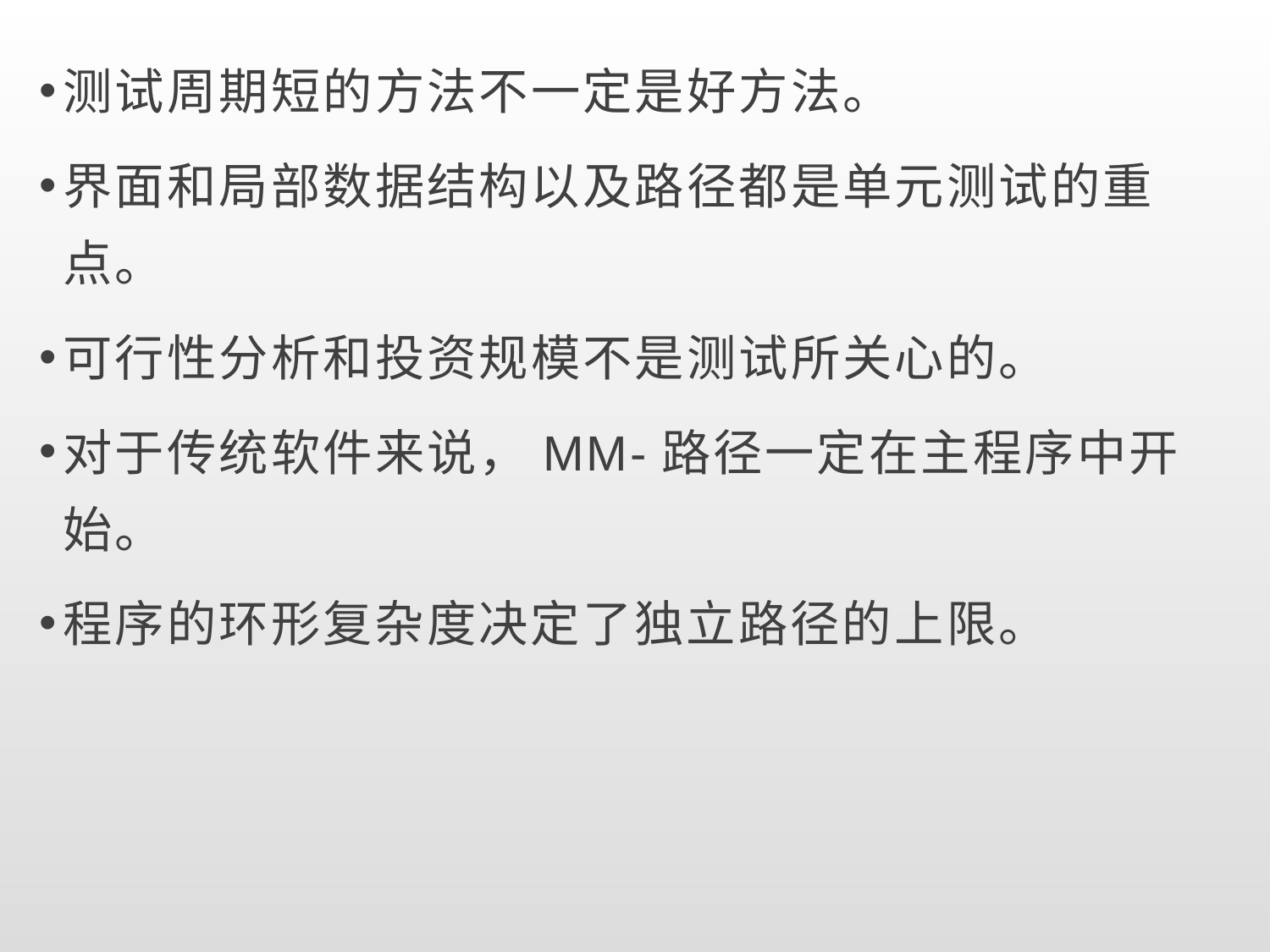

测试周期短的方法不一定是好方法。
界面和局部数据结构以及路径都是单元测试的重点。
可行性分析和投资规模不是测试所关心的。
对于传统软件来说，MM-路径一定在主程序中开始。
程序的环形复杂度决定了独立路径的上限。